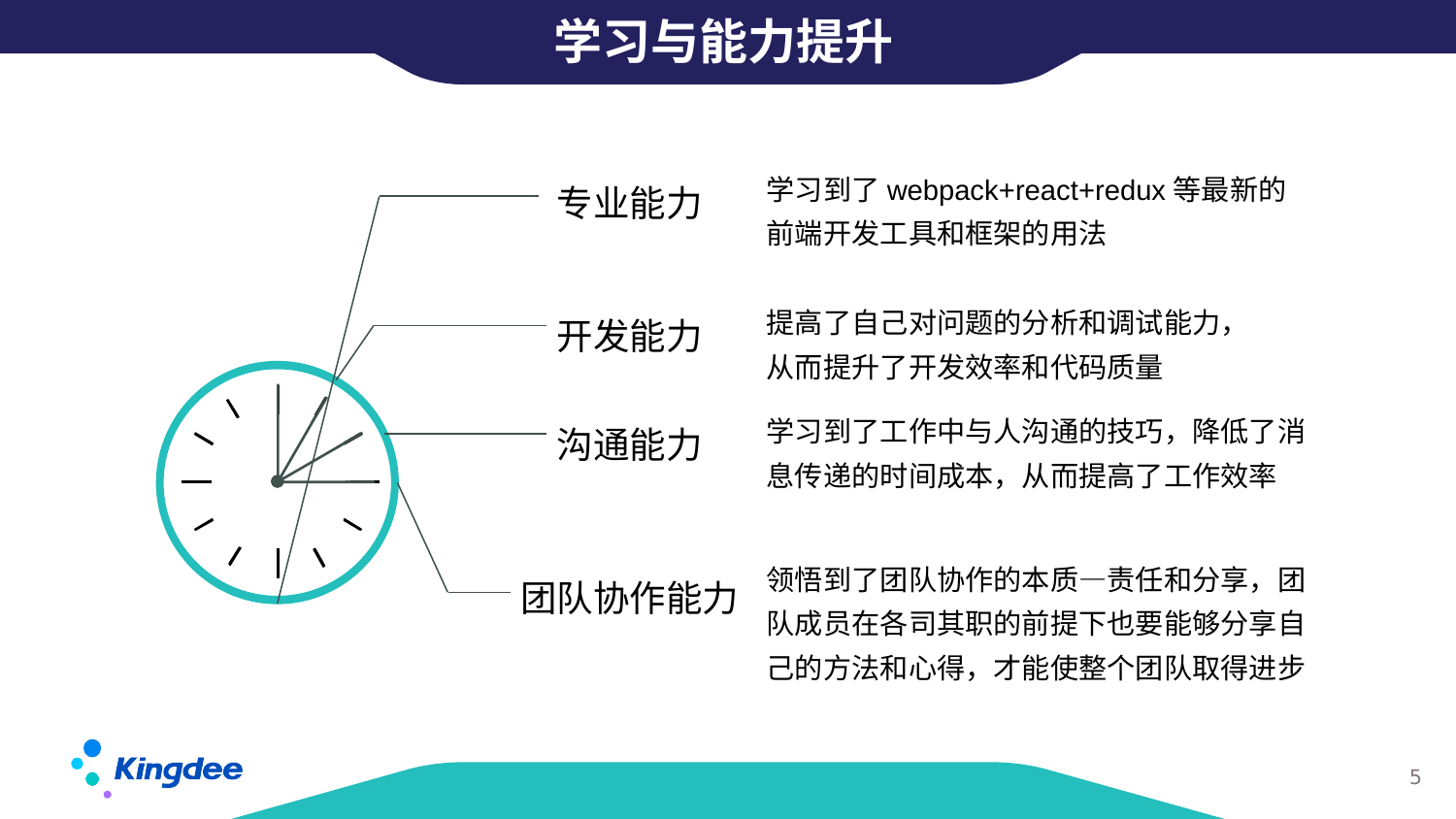

学习与能力提升
学习到了webpack+react+redux等最新的前端开发工具和框架的用法
专业能力
提高了自己对问题的分析和调试能力，从而提升了开发效率和代码质量
开发能力

学习到了工作中与人沟通的技巧，降低了消息传递的时间成本，从而提高了工作效率
沟通能力

领悟到了团队协作的本质—责任和分享，团队成员在各司其职的前提下也要能够分享自己的方法和心得，才能使整个团队取得进步
团队协作能力